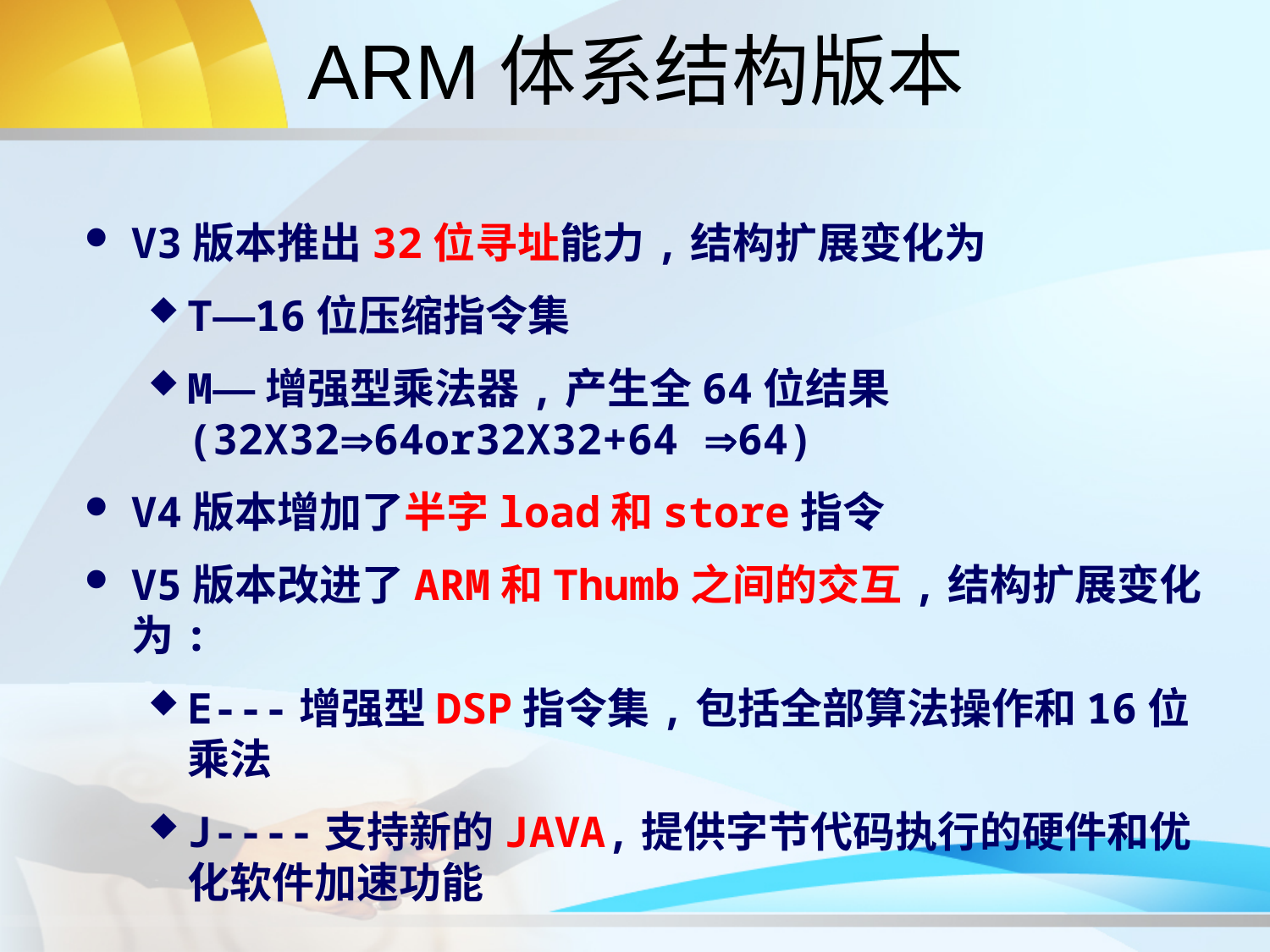

# ARM体系结构版本
V3版本推出32位寻址能力,结构扩展变化为
T—16位压缩指令集
M—增强型乘法器,产生全64位结果(32X32⇒64or32X32+64 ⇒64)
V4版本增加了半字load和store指令
V5版本改进了ARM和Thumb之间的交互,结构扩展变化为:
E---增强型DSP指令集,包括全部算法操作和16位乘法
J----支持新的JAVA,提供字节代码执行的硬件和优化软件加速功能